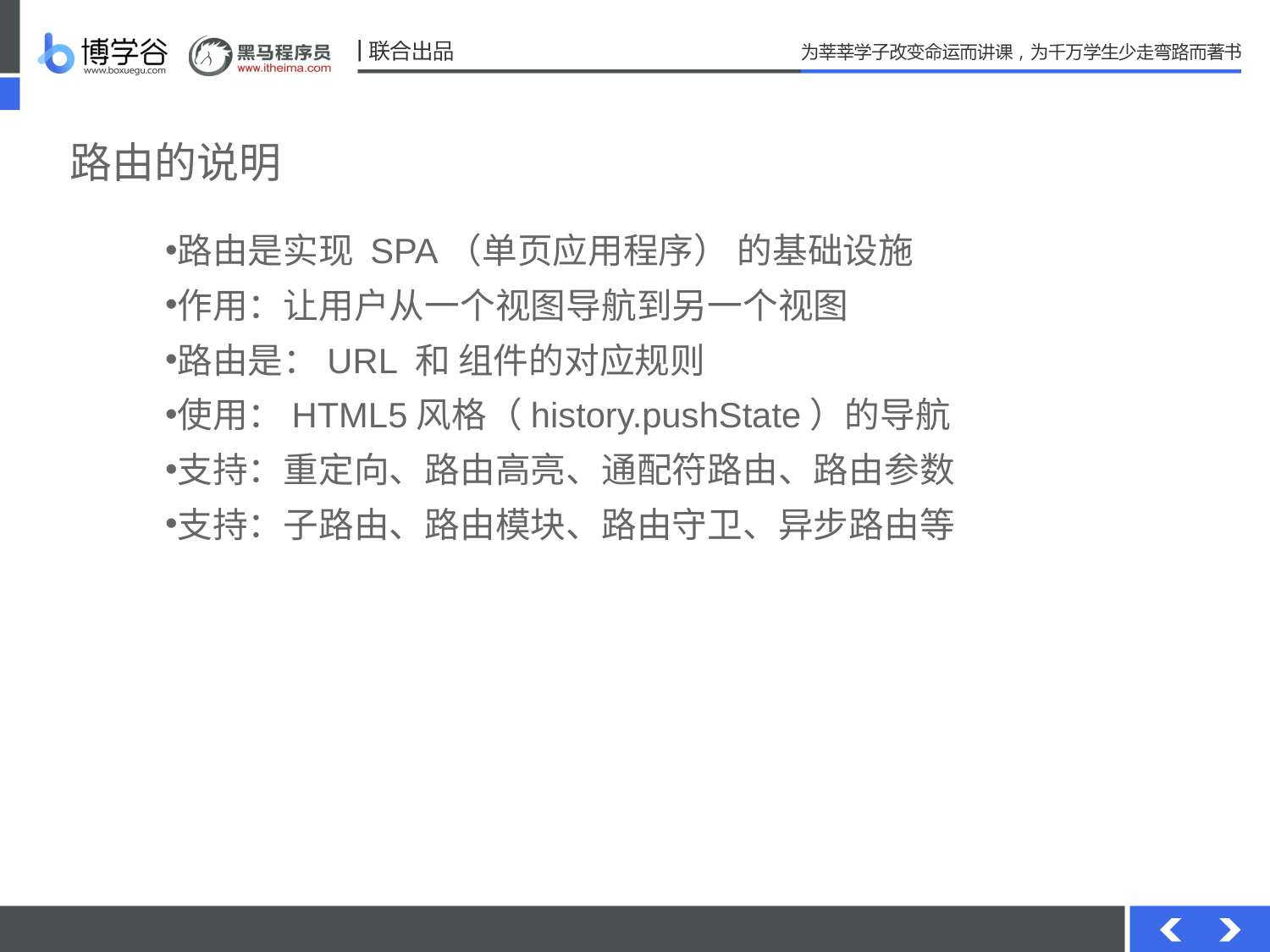

# 路由的说明
路由是实现 SPA（单页应用程序） 的基础设施
作用：让用户从一个视图导航到另一个视图
路由是：URL 和 组件的对应规则
使用：HTML5风格（history.pushState）的导航
支持：重定向、路由高亮、通配符路由、路由参数
支持：子路由、路由模块、路由守卫、异步路由等